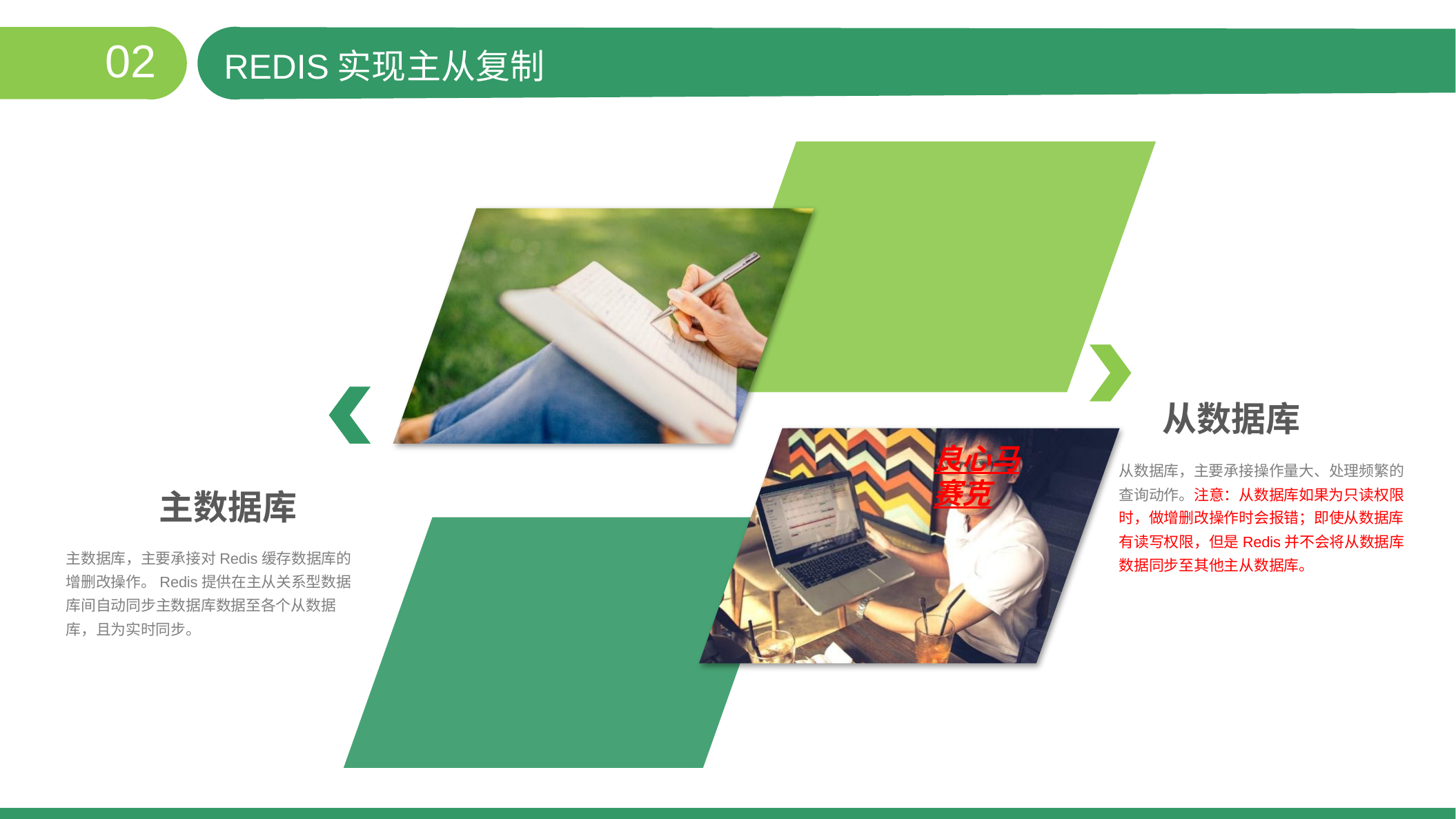

02

REDIS实现主从复制

 从数据库

良心马赛克
从数据库，主要承接操作量大、处理频繁的查询动作。注意：从数据库如果为只读权限时，做增删改操作时会报错；即使从数据库有读写权限，但是Redis并不会将从数据库数据同步至其他主从数据库。
 主数据库

主数据库，主要承接对Redis缓存数据库的增删改操作。Redis提供在主从关系型数据库间自动同步主数据库数据至各个从数据库，且为实时同步。